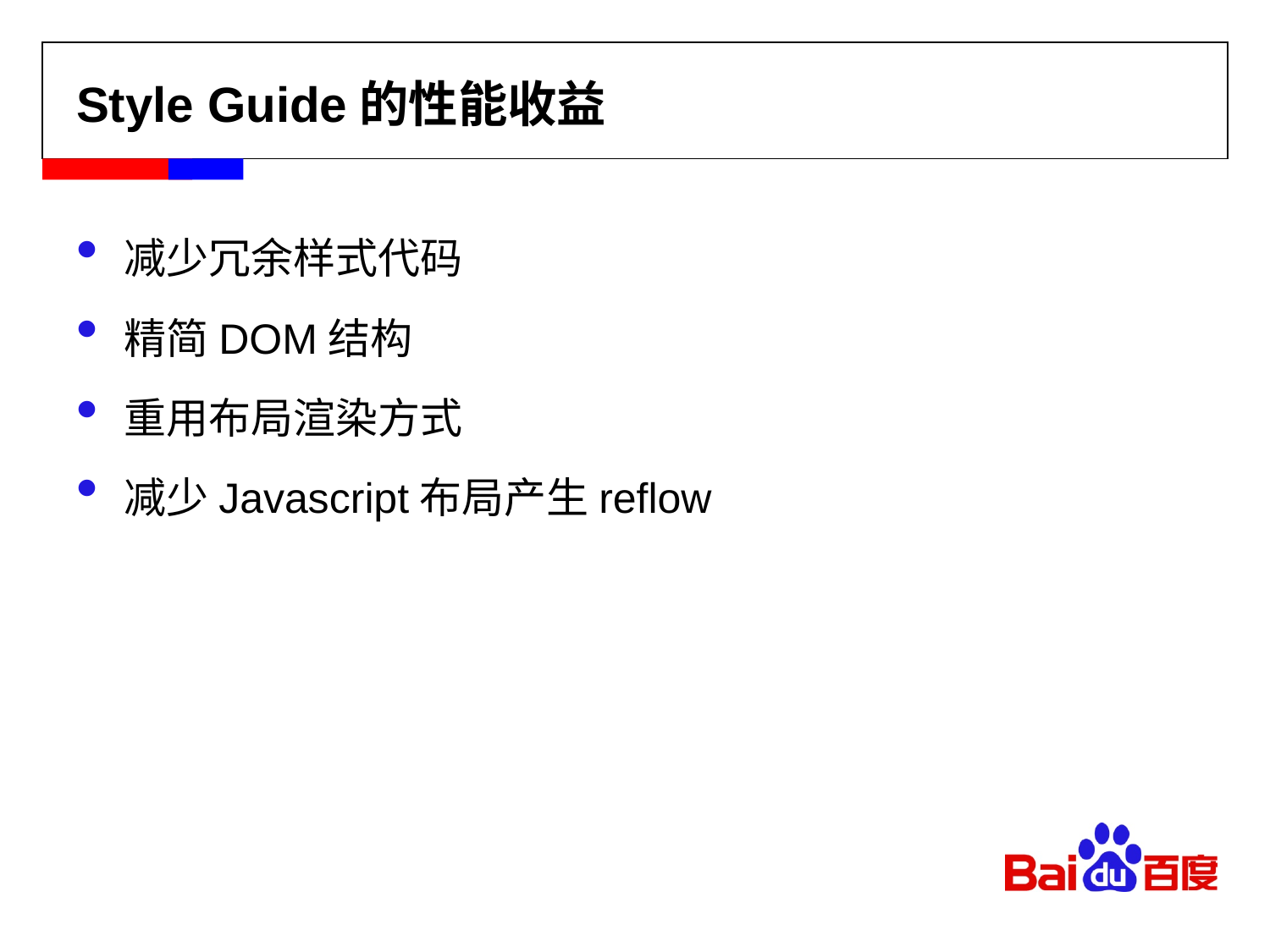

# Style Guide的性能收益
减少冗余样式代码
精简DOM结构
重用布局渲染方式
减少Javascript布局产生reflow